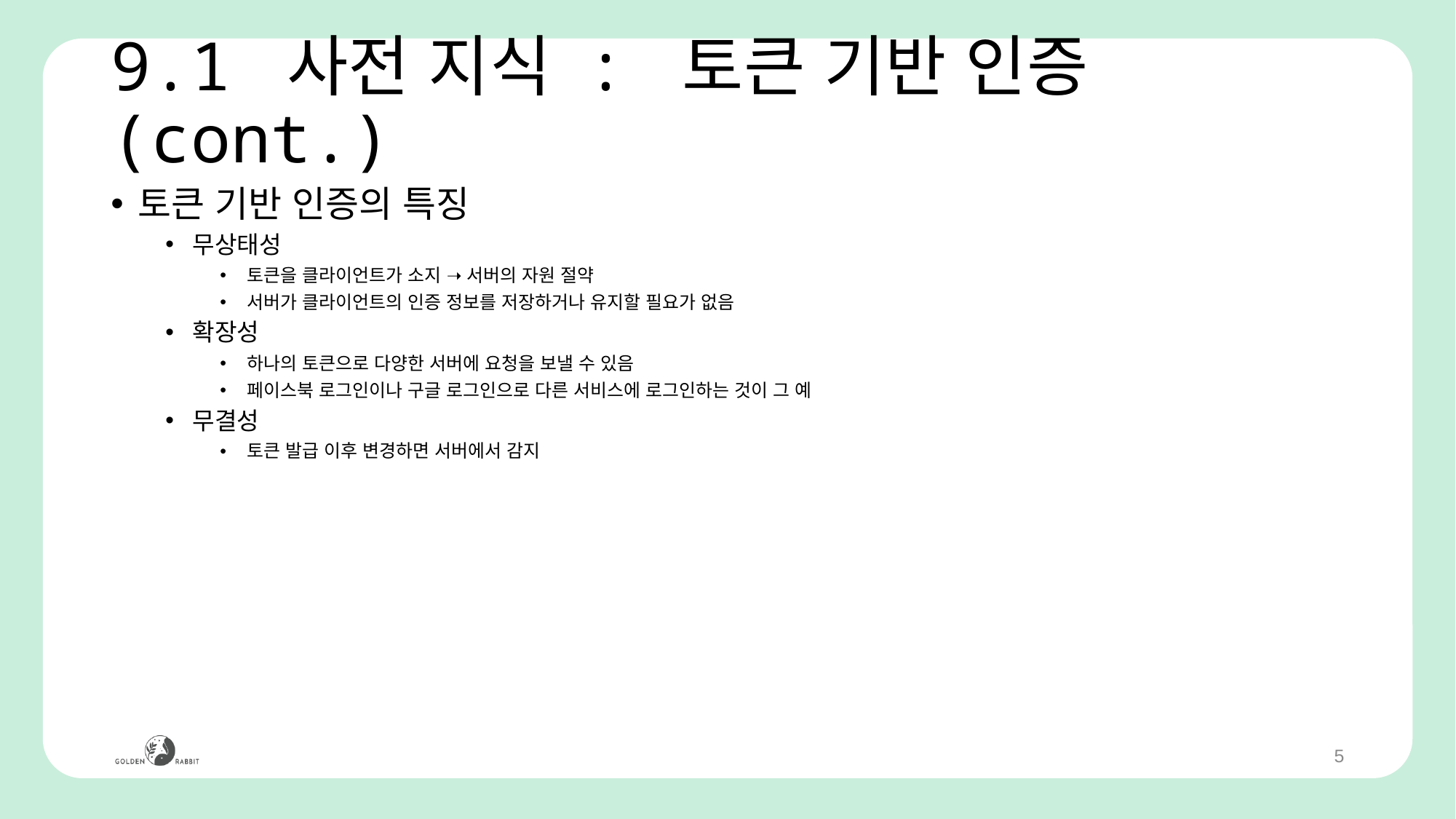

# 9.1 사전 지식 : 토큰 기반 인증(cont.)
토큰 기반 인증의 특징
무상태성
토큰을 클라이언트가 소지 ➝ 서버의 자원 절약
서버가 클라이언트의 인증 정보를 저장하거나 유지할 필요가 없음
확장성
하나의 토큰으로 다양한 서버에 요청을 보낼 수 있음
페이스북 로그인이나 구글 로그인으로 다른 서비스에 로그인하는 것이 그 예
무결성
토큰 발급 이후 변경하면 서버에서 감지

5